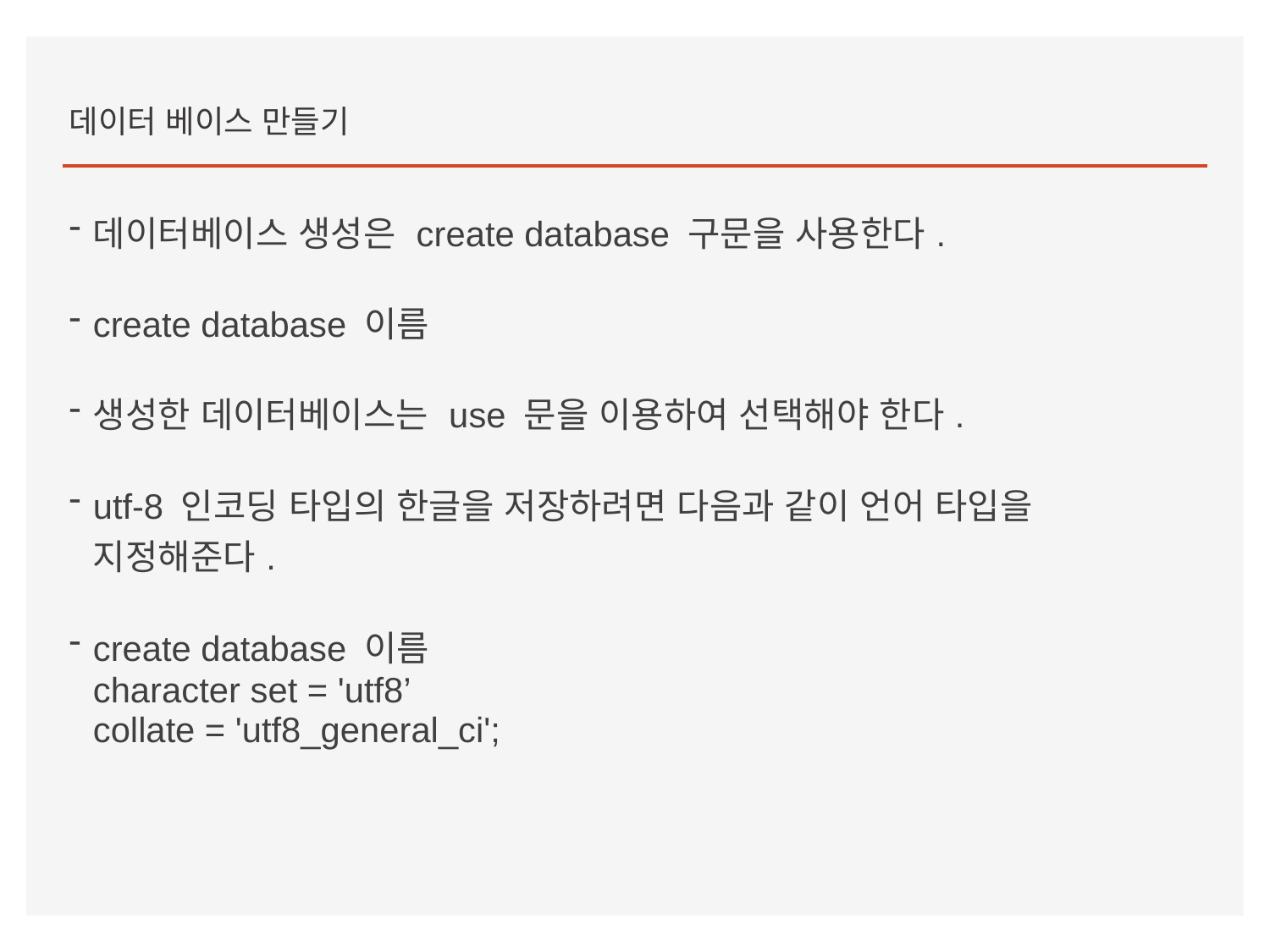

데이터 베이스 만들기
데이터베이스 생성은 create database 구문을 사용한다.
create database 이름
생성한 데이터베이스는 use 문을 이용하여 선택해야 한다.
utf-8 인코딩 타입의 한글을 저장하려면 다음과 같이 언어 타입을 지정해준다.
create database 이름
character set = 'utf8’
collate = 'utf8_general_ci';